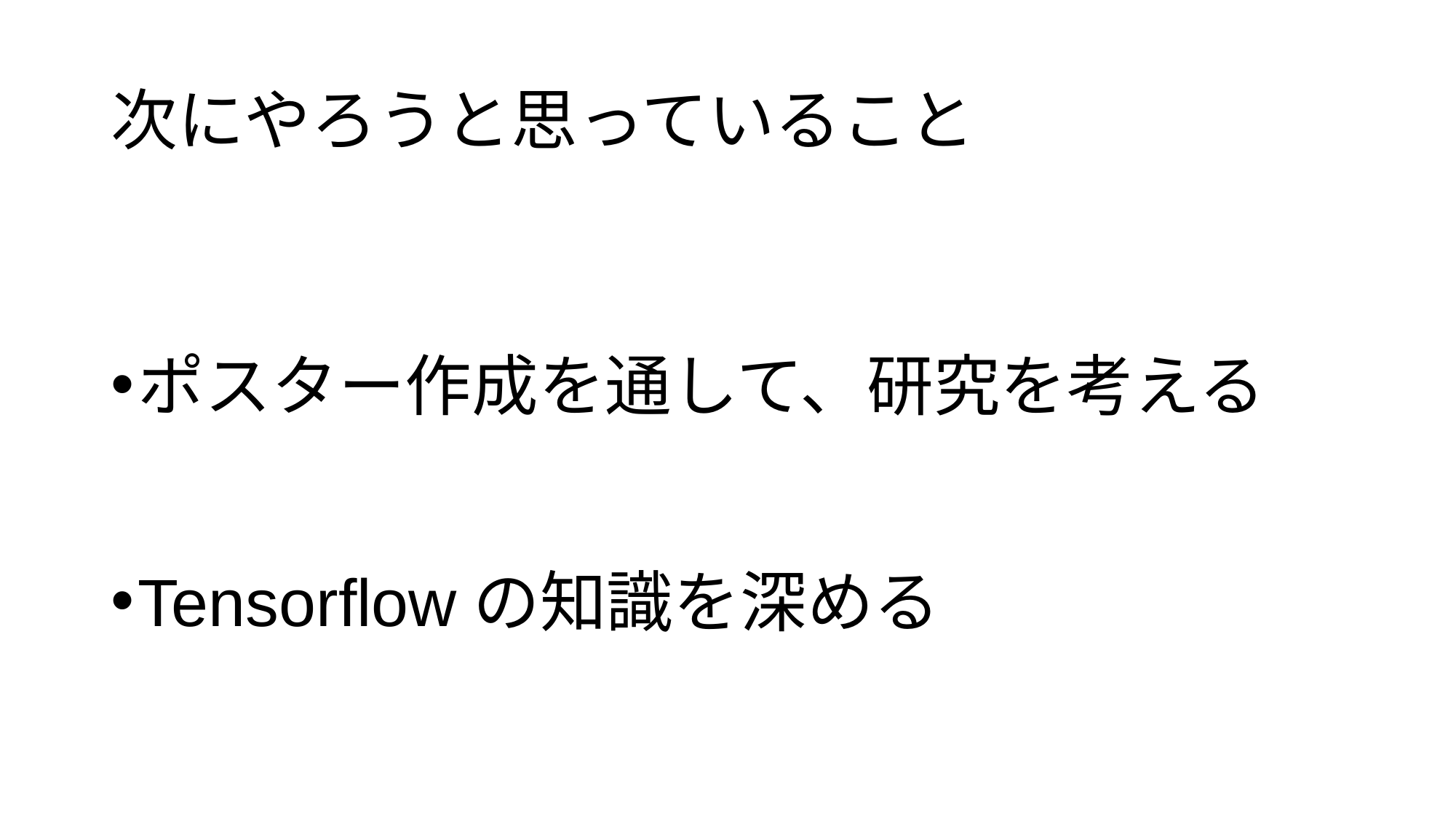

# 次にやろうと思っていること
ポスター作成を通して、研究を考える
Tensorflowの知識を深める